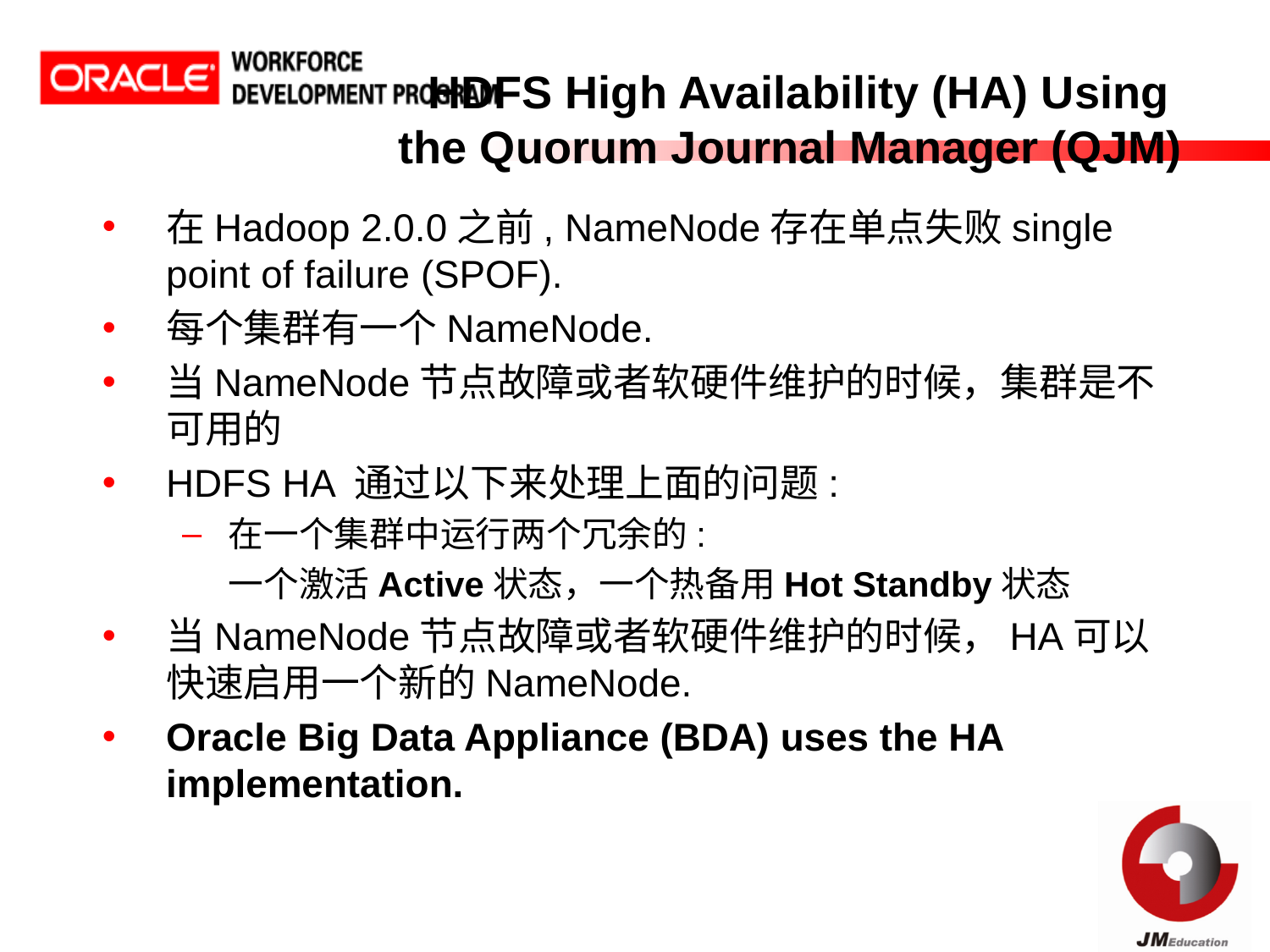

# HDFS High Availability (HA) Using the Quorum Journal Manager (QJM)
在Hadoop 2.0.0之前, NameNode存在单点失败single point of failure (SPOF).
每个集群有一个NameNode.
当NameNode节点故障或者软硬件维护的时候，集群是不可用的
HDFS HA 通过以下来处理上面的问题:
在一个集群中运行两个冗余的:
	一个激活Active状态，一个热备用Hot Standby状态
当NameNode节点故障或者软硬件维护的时候，HA可以快速启用一个新的NameNode.
Oracle Big Data Appliance (BDA) uses the HA implementation.